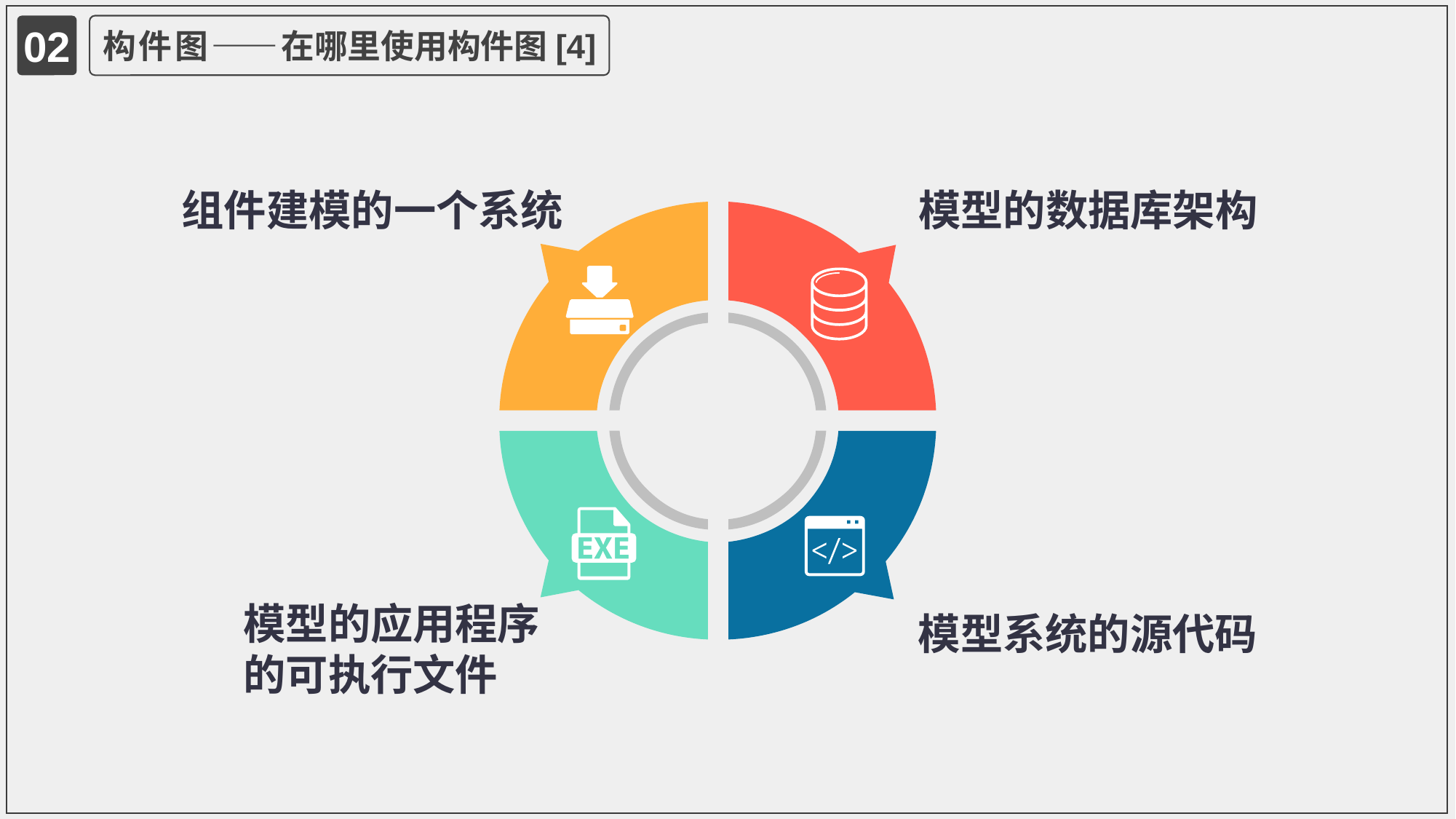

02
构件图——在哪里使用构件图[4]
模型的数据库架构
组件建模的一个系统

模型的应用程序的可执行文件
模型系统的源代码